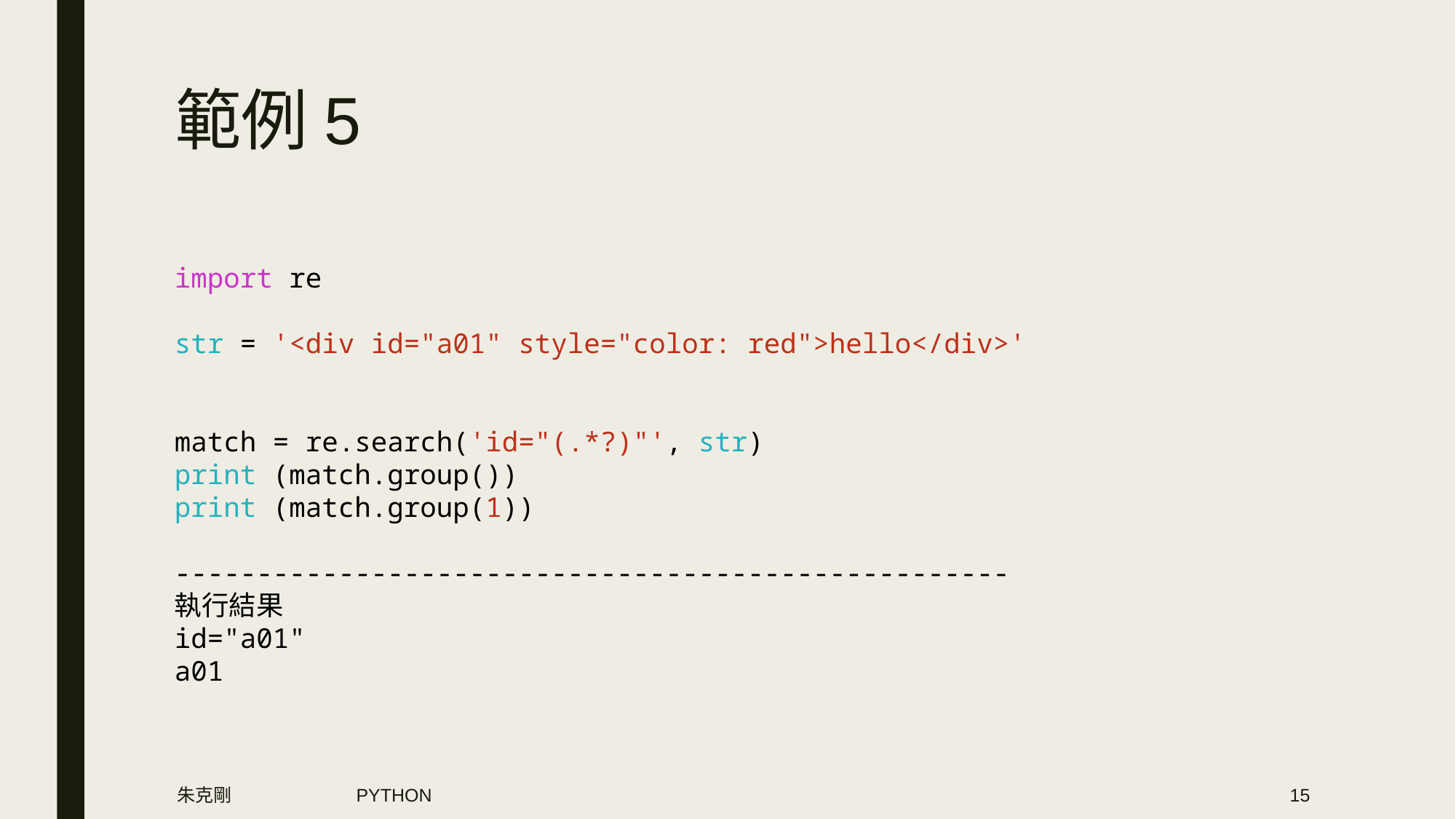

# 範例5
import re

str = '<div id="a01" style="color: red">hello</div>'

match = re.search('id="(.*?)"', str)
print (match.group())
print (match.group(1))

---------------------------------------------------
執行結果
id="a01"
a01
朱克剛
PYTHON
15